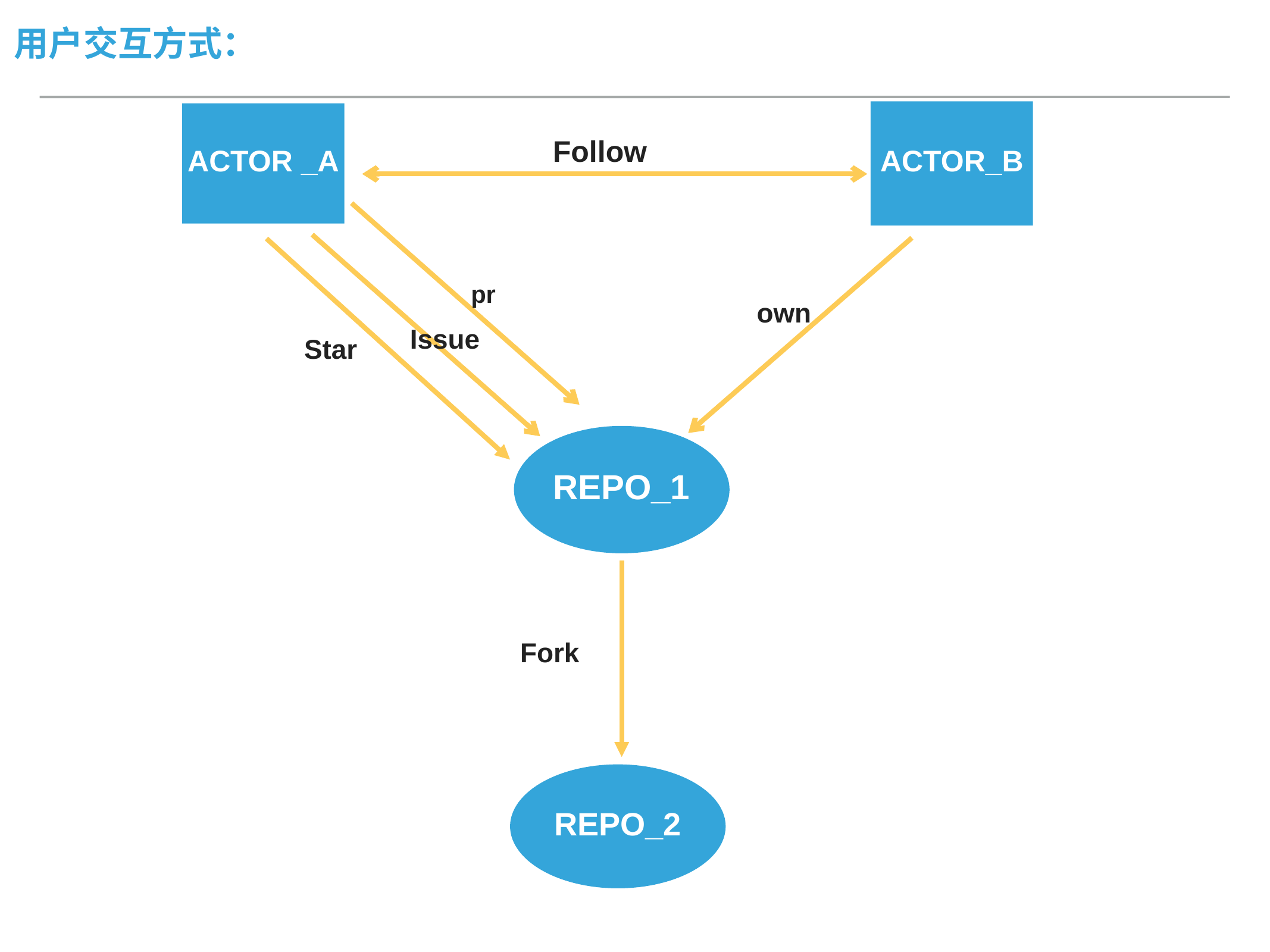

用户交互方式：
actor_B
Actor _A
Follow

pr
own
Issue
Star
repo_1

Fork

repo_2